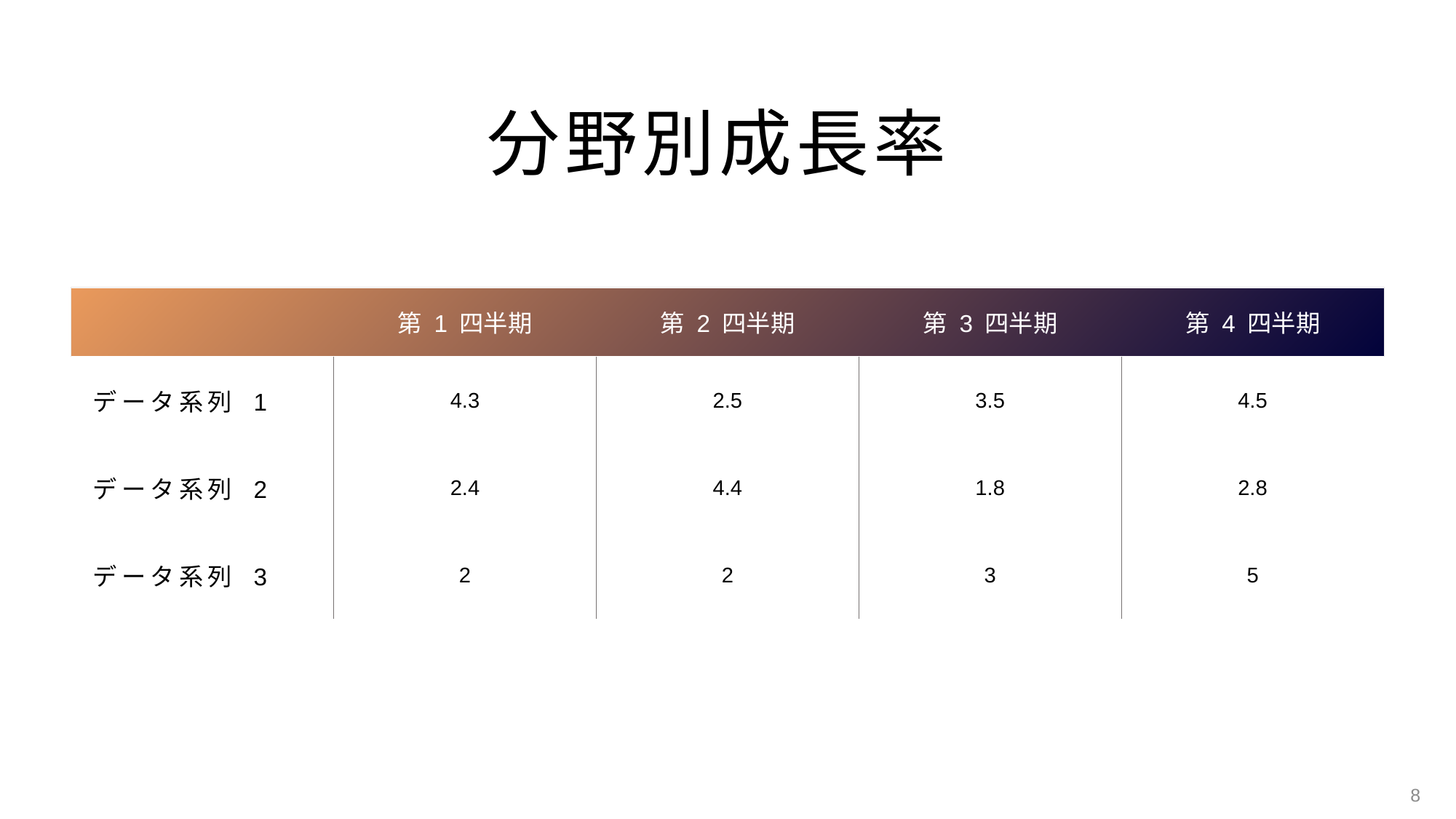

# 分野別成長率
|  | 第 1 四半期 | 第 2 四半期 | 第 3 四半期 | 第 4 四半期 |
| --- | --- | --- | --- | --- |
| データ系列 1 | 4.3 | 2.5 | 3.5 | 4.5 |
| データ系列 2 | 2.4 | 4.4 | 1.8 | 2.8 |
| データ系列 3 | 2 | 2 | 3 | 5 |

8